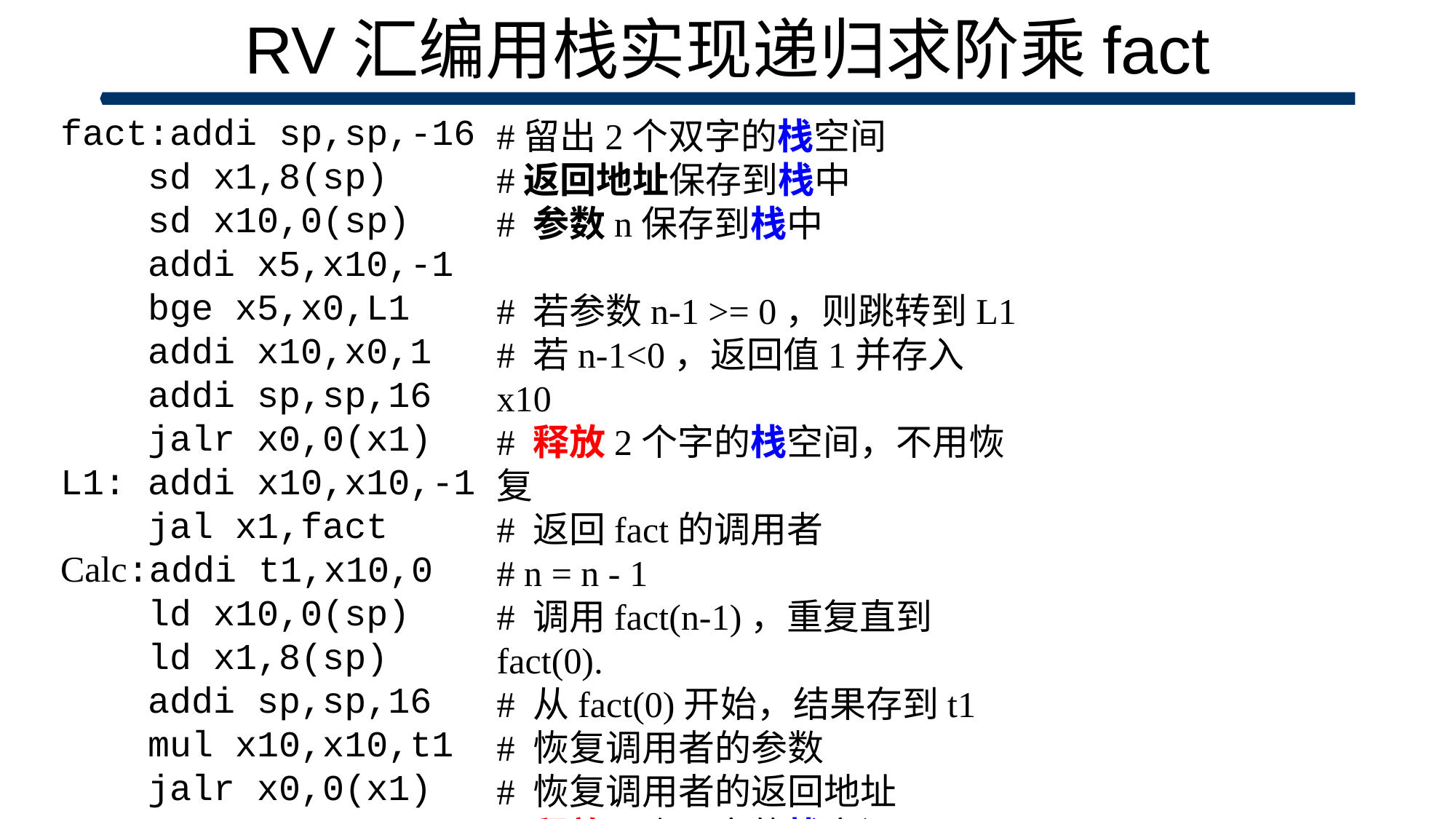

# RV汇编用栈实现递归求阶乘fact
fact:addi sp,sp,-16
    sd x1,8(sp)
    sd x10,0(sp)
    addi x5,x10,-1
    bge x5,x0,L1
    addi x10,x0,1
    addi sp,sp,16
    jalr x0,0(x1)
L1: addi x10,x10,-1
    jal x1,fact
Calc:addi t1,x10,0
    ld x10,0(sp)
    ld x1,8(sp)
    addi sp,sp,16
    mul x10,x10,t1
    jalr x0,0(x1)
#留出2个双字的栈空间
#返回地址保存到栈中
# 参数n保存到栈中

# 若参数n-1 >= 0，则跳转到L1
# 若n-1<0，返回值1并存入x10
# 释放2个字的栈空间，不用恢复
# 返回fact的调用者
# n = n - 1
# 调用fact(n-1)，重复直到fact(0).
# 从fact(0)开始，结果存到t1
# 恢复调用者的参数
# 恢复调用者的返回地址
# 释放2个双字的栈空间
# 计算m* fact(m-1) (m从1开始)
# 返回Calc